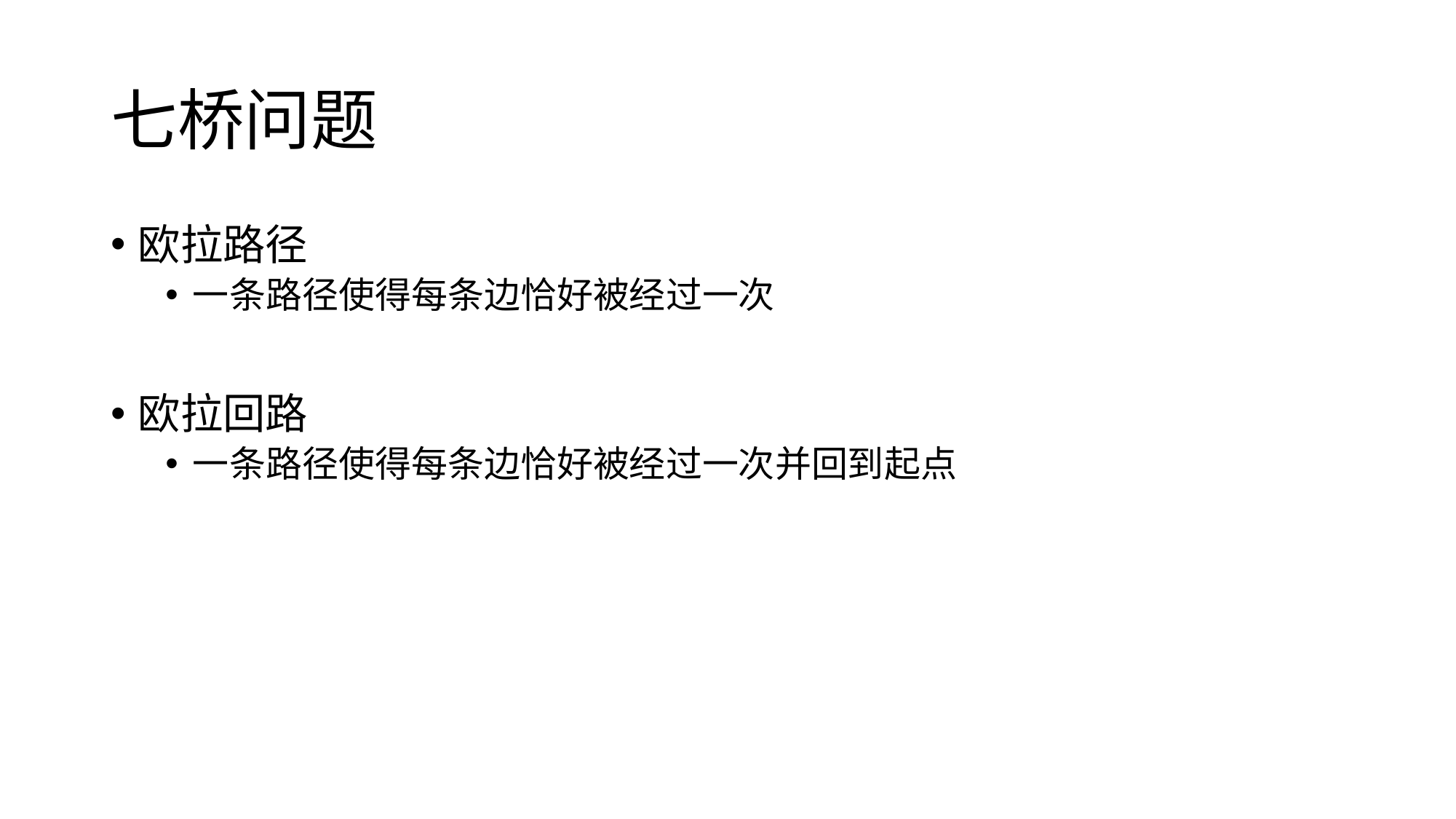

# 七桥问题
欧拉路径
一条路径使得每条边恰好被经过一次

欧拉回路
一条路径使得每条边恰好被经过一次并回到起点